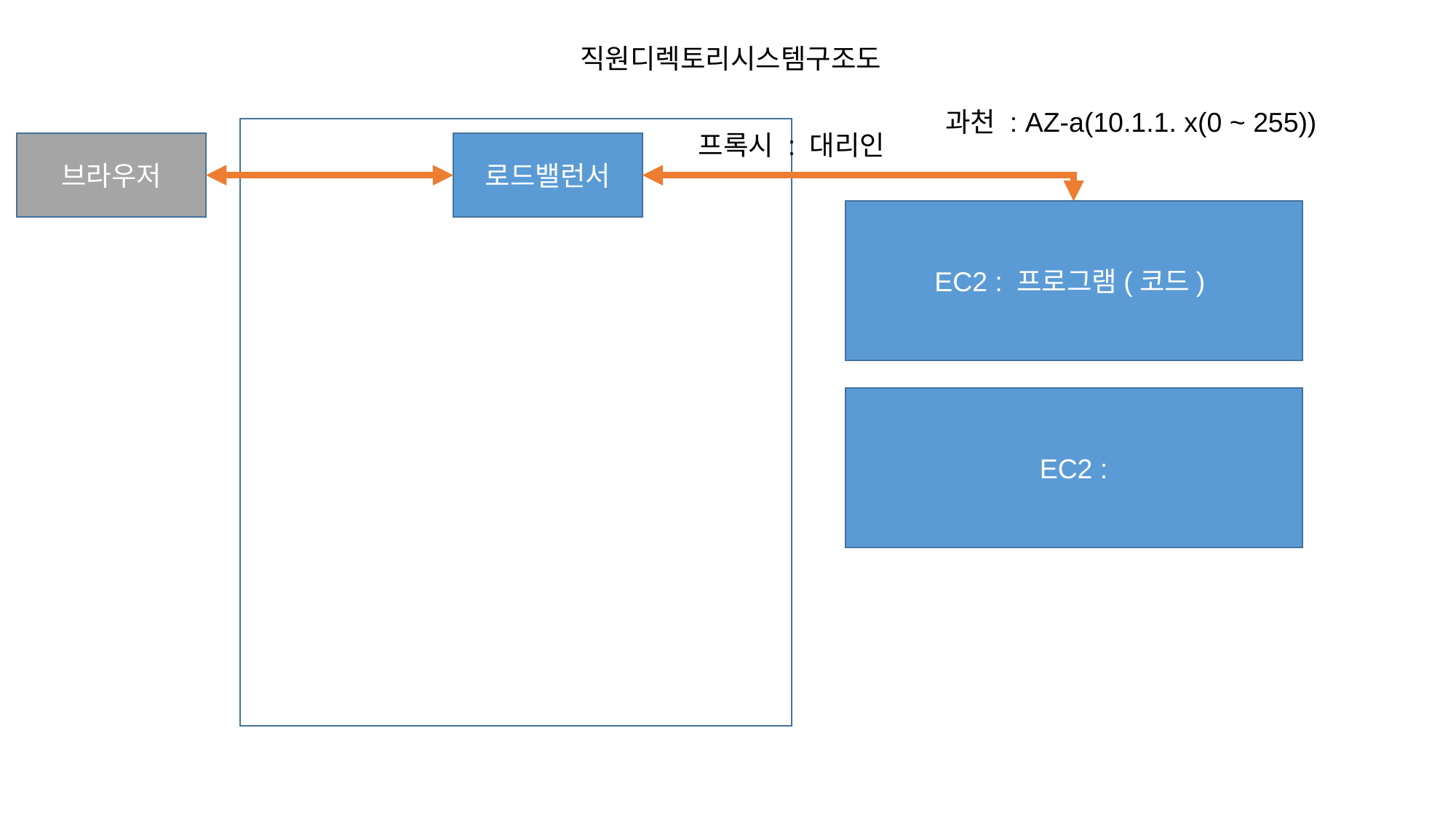

직원디렉토리시스템구조도
과천 : AZ-a(10.1.1. x(0 ~ 255))

프록시 : 대리인
로드밸런서
브라우저
EC2 : 프로그램(코드)
EC2 :